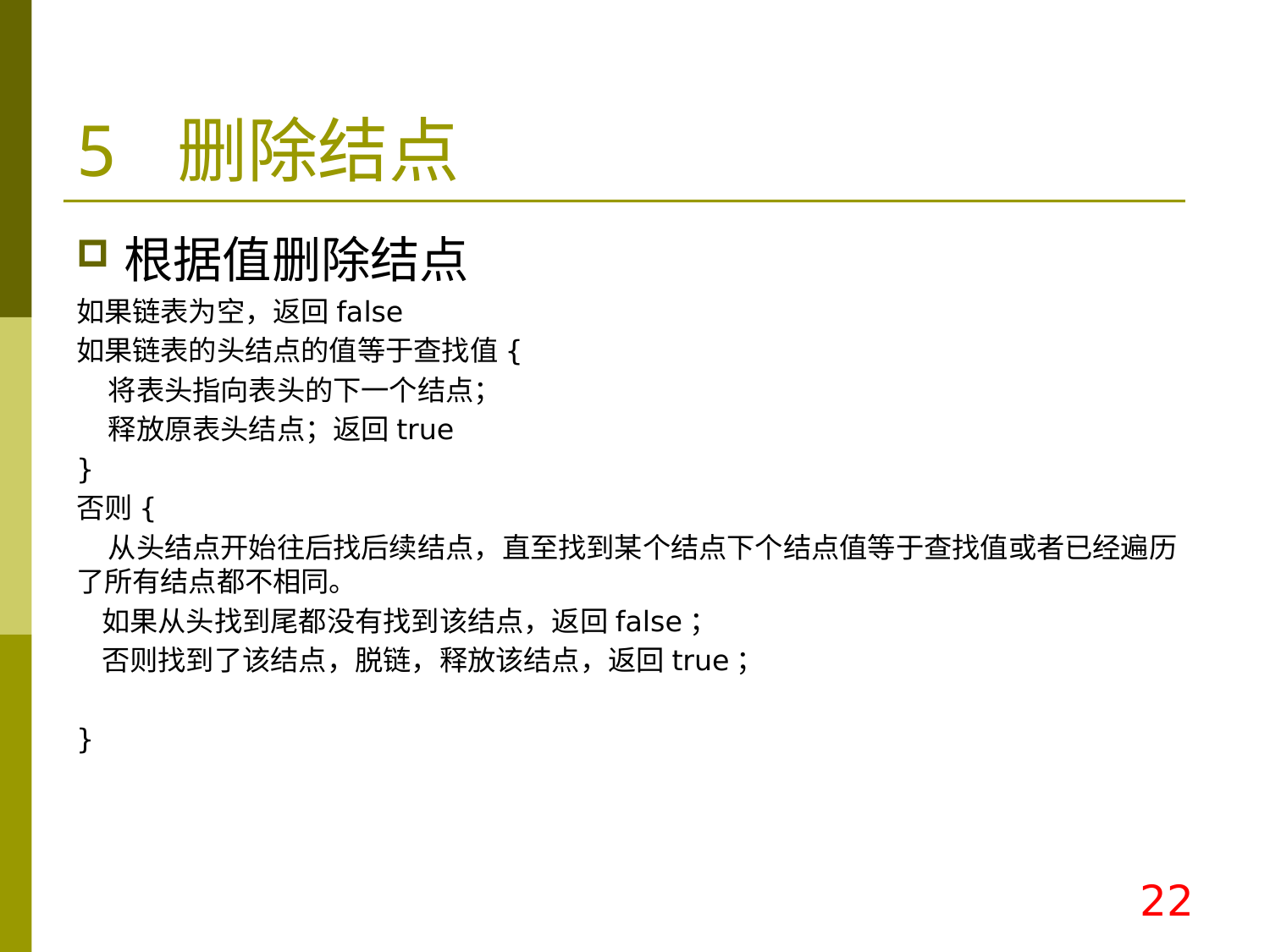

5 删除结点
根据值删除结点
如果链表为空，返回false
如果链表的头结点的值等于查找值{
    将表头指向表头的下一个结点；
    释放原表头结点；返回true
}
否则{
    从头结点开始往后找后续结点，直至找到某个结点下个结点值等于查找值或者已经遍历了所有结点都不相同。
   如果从头找到尾都没有找到该结点，返回false；
   否则找到了该结点，脱链，释放该结点，返回true；

}
22